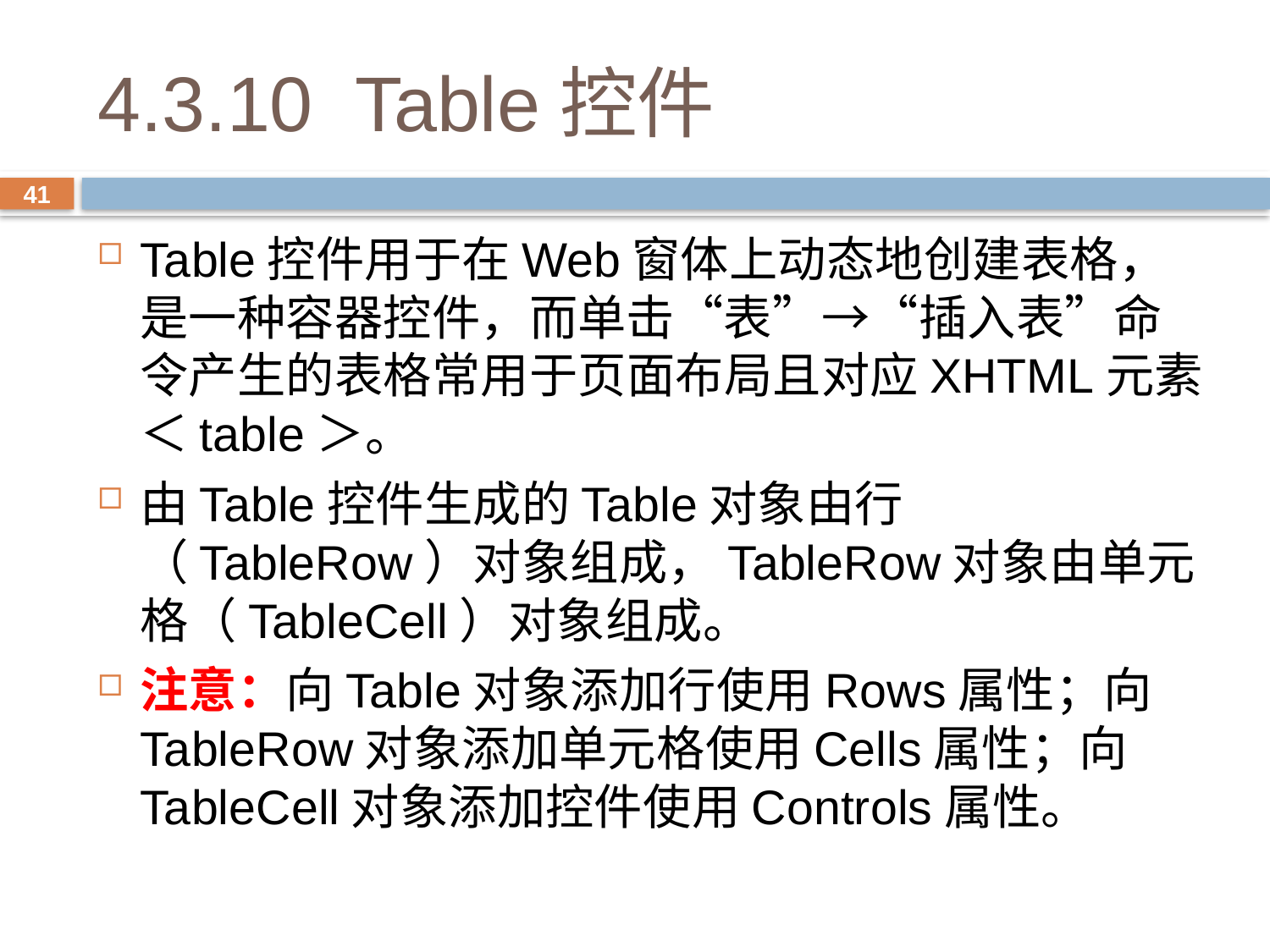

# 4.3.10  Table控件
41
Table控件用于在Web窗体上动态地创建表格，是一种容器控件，而单击“表”→“插入表”命令产生的表格常用于页面布局且对应XHTML元素＜table＞。
由Table控件生成的Table对象由行（TableRow）对象组成，TableRow对象由单元格（TableCell）对象组成。
注意：向Table对象添加行使用Rows属性；向TableRow对象添加单元格使用Cells属性；向TableCell对象添加控件使用Controls属性。